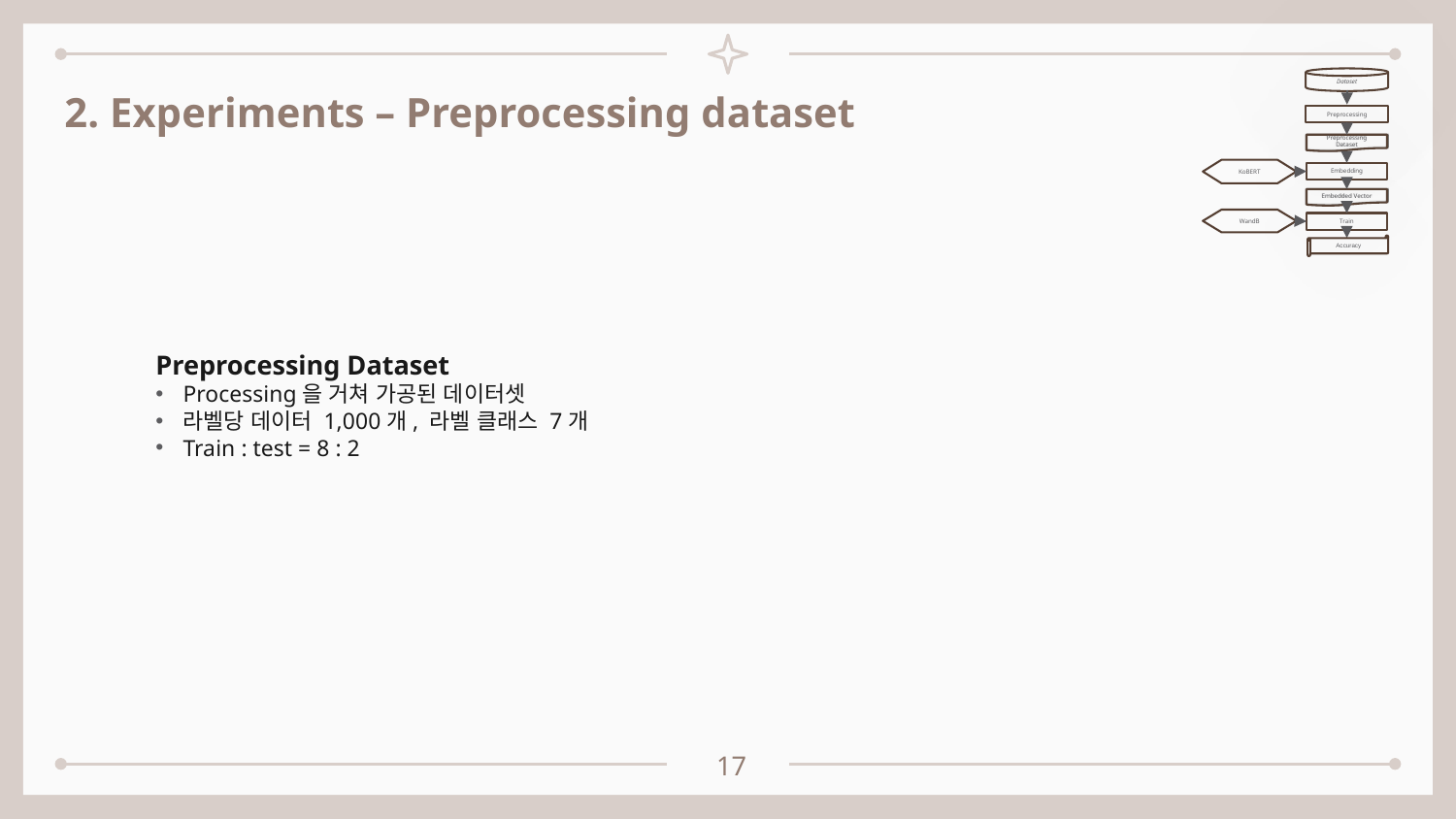

Dataset
2. Experiments – Preprocessing dataset
Preprocessing
Preprocessing
Dataset
KoBERT
Embedding
Embedded Vector
WandB
Train
Accuracy
Preprocessing Dataset
Processing을 거쳐 가공된 데이터셋
라벨당 데이터 1,000개, 라벨 클래스 7개
Train : test = 8 : 2
17